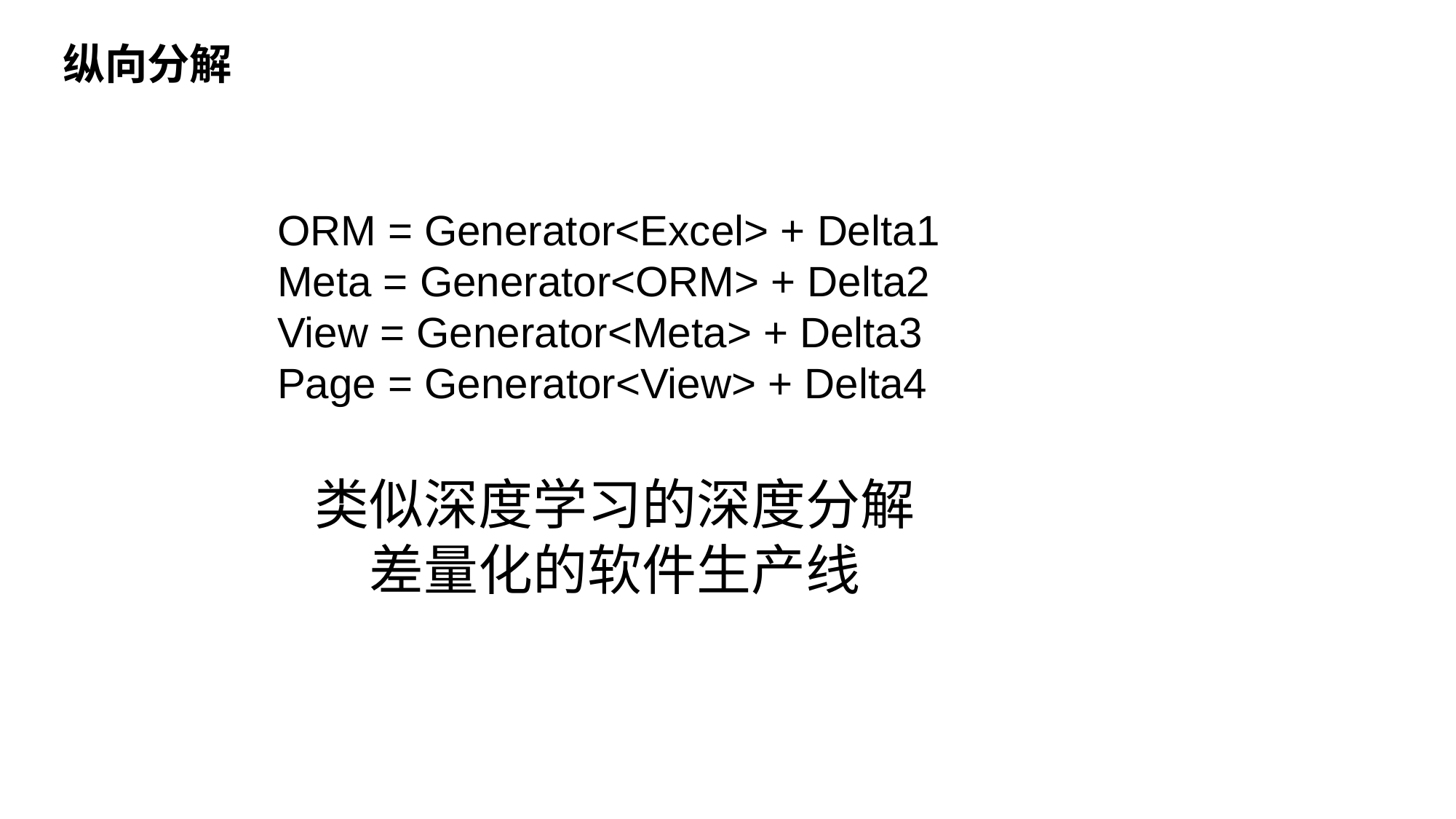

纵向分解
ORM = Generator<Excel> + Delta1
Meta = Generator<ORM> + Delta2
View = Generator<Meta> + Delta3
Page = Generator<View> + Delta4
类似深度学习的深度分解
差量化的软件生产线